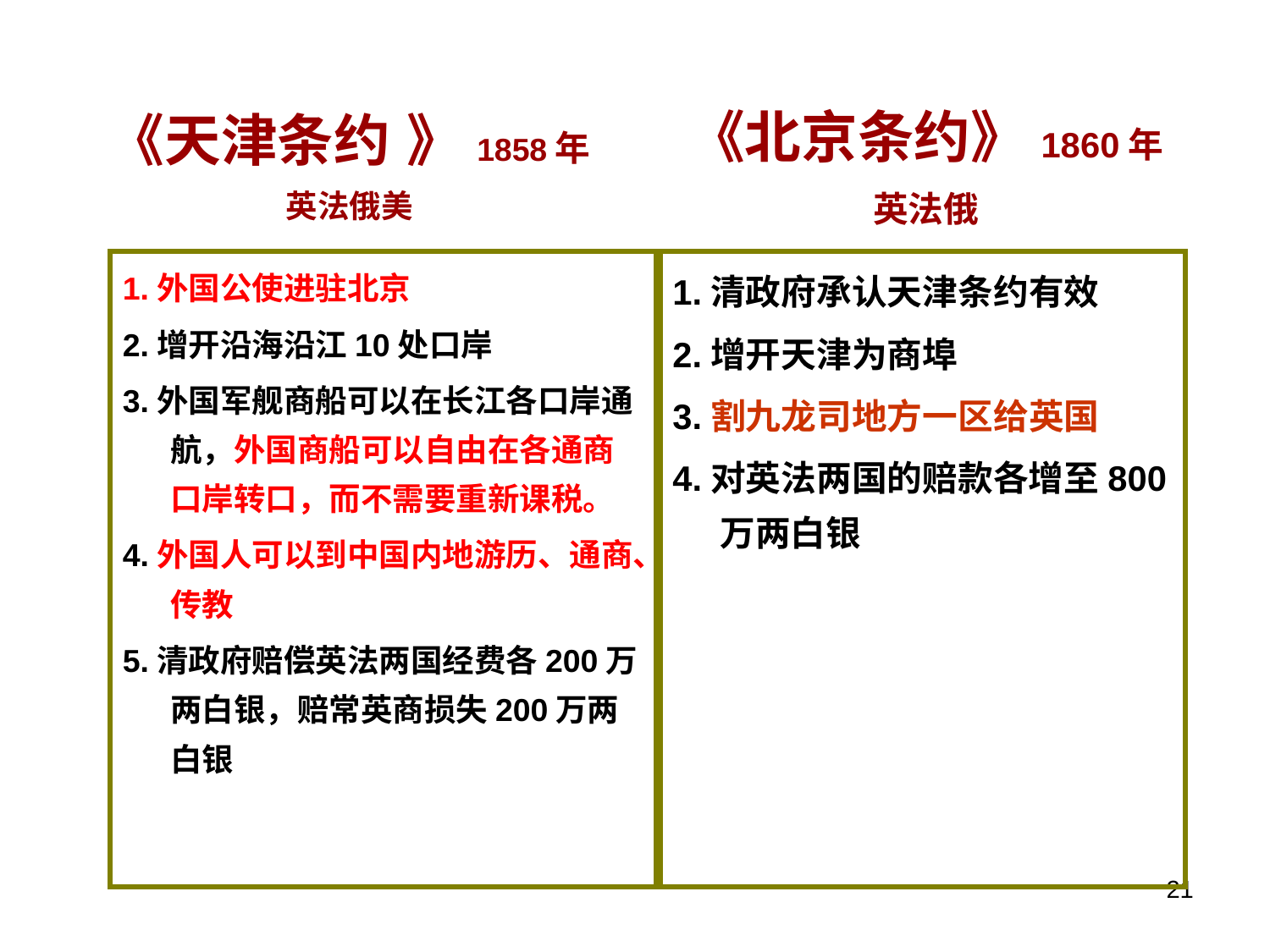

《天津条约 》1858年
英法俄美
《北京条约》1860年
英法俄
1.外国公使进驻北京
2.增开沿海沿江10处口岸
3.外国军舰商船可以在长江各口岸通航，外国商船可以自由在各通商口岸转口，而不需要重新课税。
4.外国人可以到中国内地游历、通商、传教
5.清政府赔偿英法两国经费各200万两白银，赔常英商损失200万两白银
1.清政府承认天津条约有效
2.增开天津为商埠
3.割九龙司地方一区给英国
4.对英法两国的赔款各增至800万两白银
21